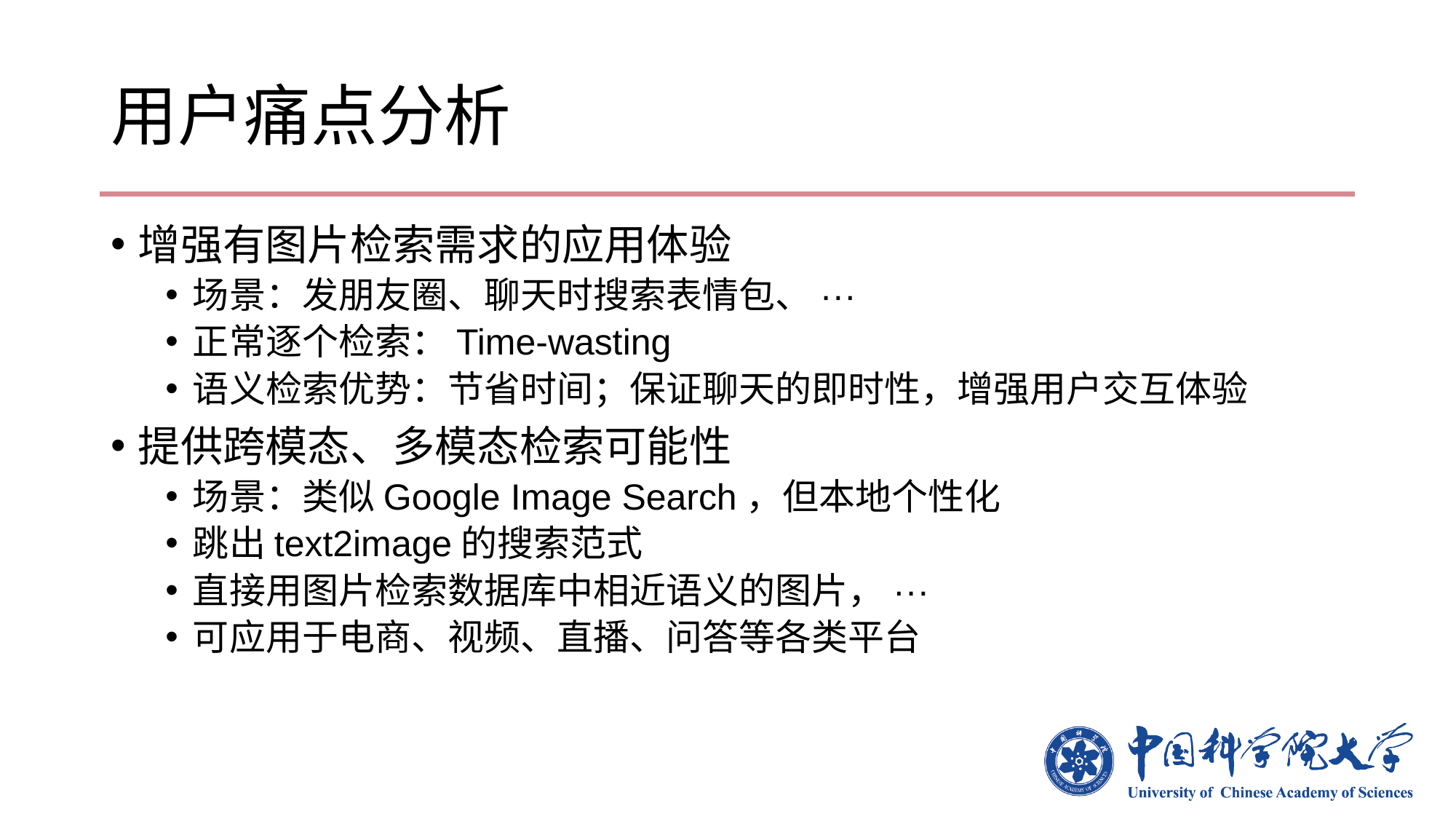

# 用户痛点分析
增强有图片检索需求的应用体验
场景：发朋友圈、聊天时搜索表情包、···
正常逐个检索：Time-wasting
语义检索优势：节省时间；保证聊天的即时性，增强用户交互体验
提供跨模态、多模态检索可能性
场景：类似Google Image Search，但本地个性化
跳出text2image的搜索范式
直接用图片检索数据库中相近语义的图片，···
可应用于电商、视频、直播、问答等各类平台